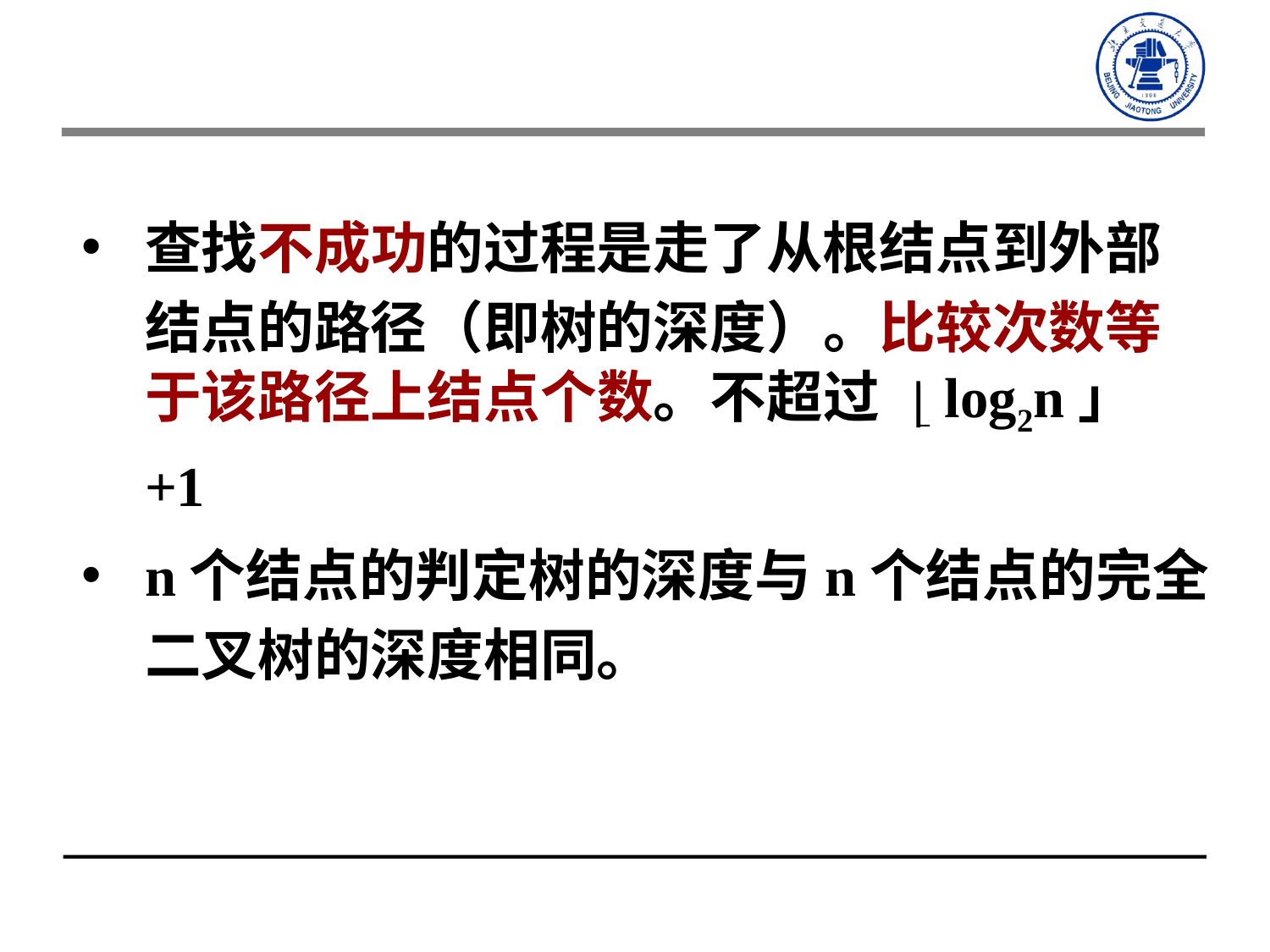

查找不成功的过程是走了从根结点到外部结点的路径（即树的深度）。比较次数等于该路径上结点个数。不超过    log2n」 +1
n个结点的判定树的深度与n个结点的完全二叉树的深度相同。